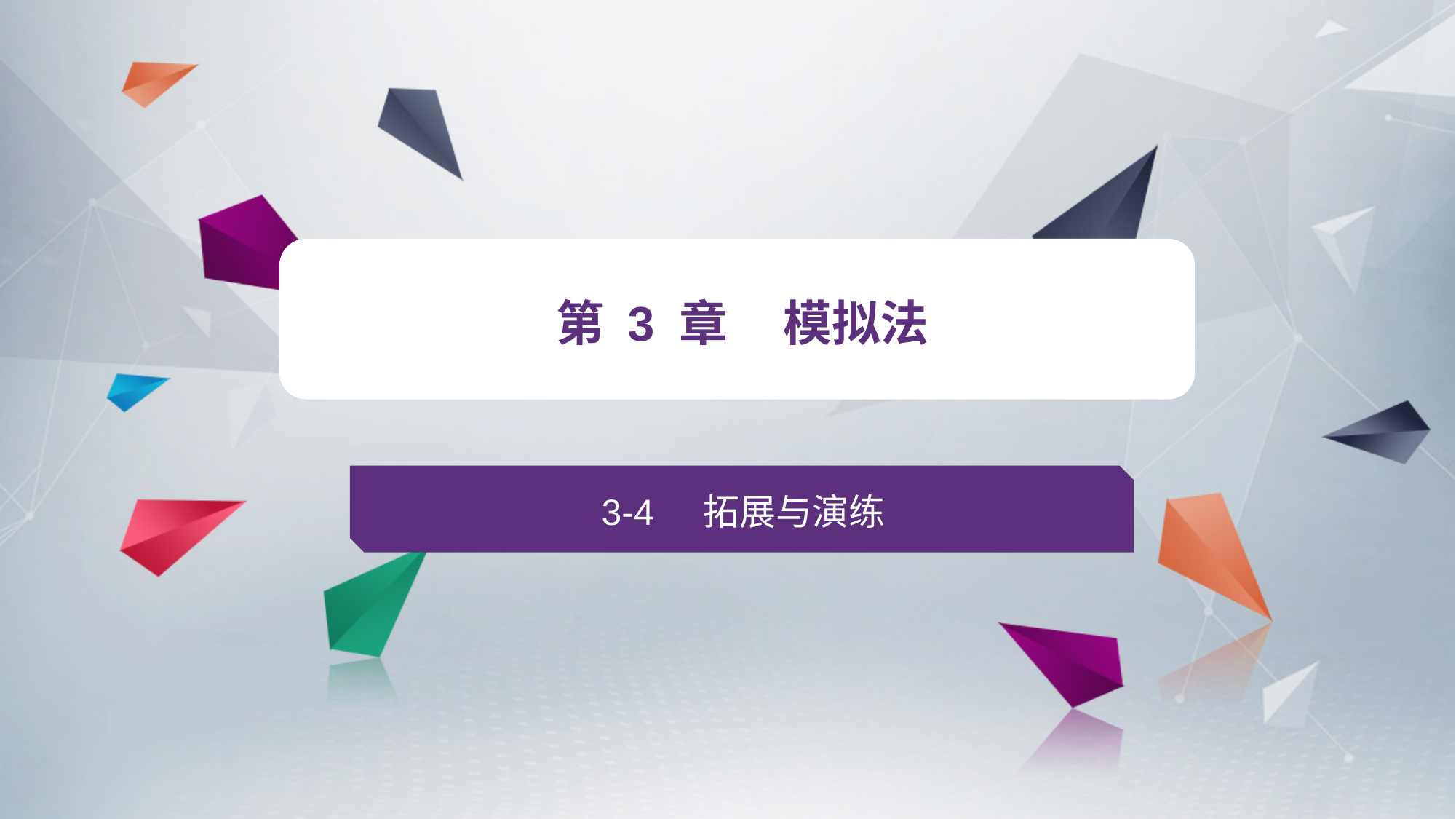

v
第 3 章     模拟法

3-4    拓展与演练